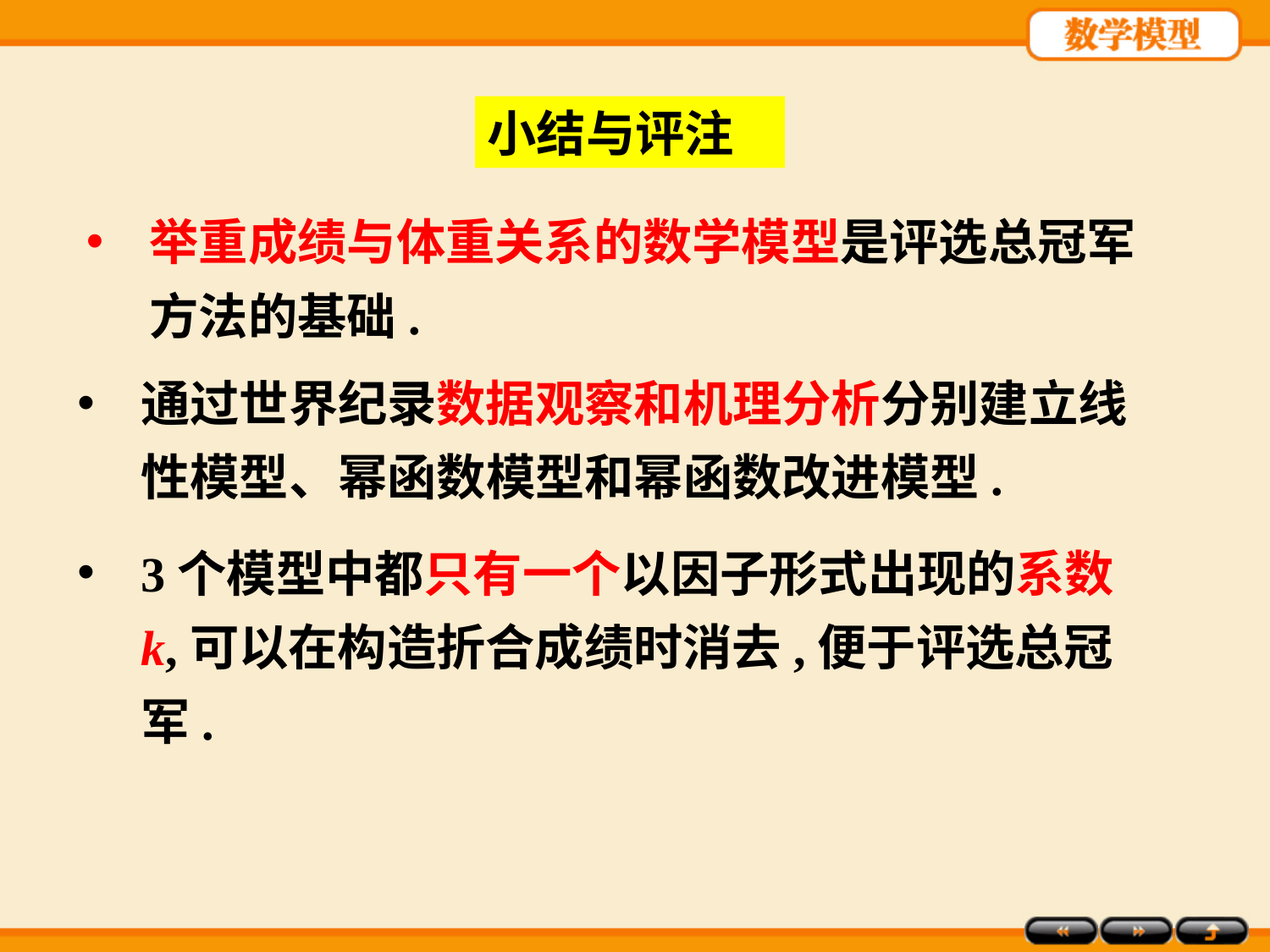

小结与评注
举重成绩与体重关系的数学模型是评选总冠军方法的基础.
通过世界纪录数据观察和机理分析分别建立线性模型、幂函数模型和幂函数改进模型.
3个模型中都只有一个以因子形式出现的系数k,可以在构造折合成绩时消去,便于评选总冠军.